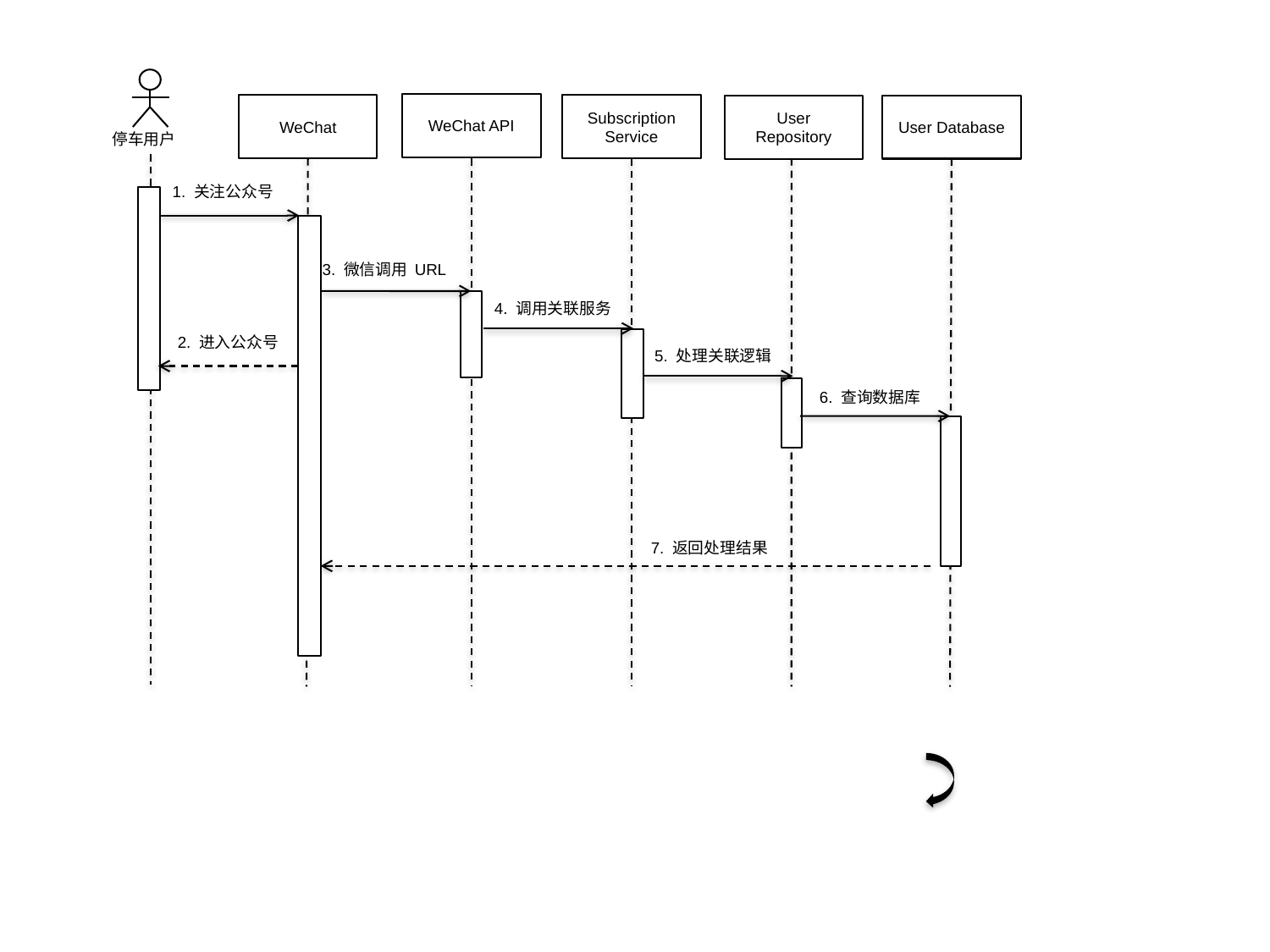

停车用户
WeChat API
WeChat
Subscription
Service
User Database
User Repository
1. 关注公众号

3. 微信调用 URL

4. 调用关联服务
2. 进入公众号

5. 处理关联逻辑

6. 查询数据库

7. 返回处理结果